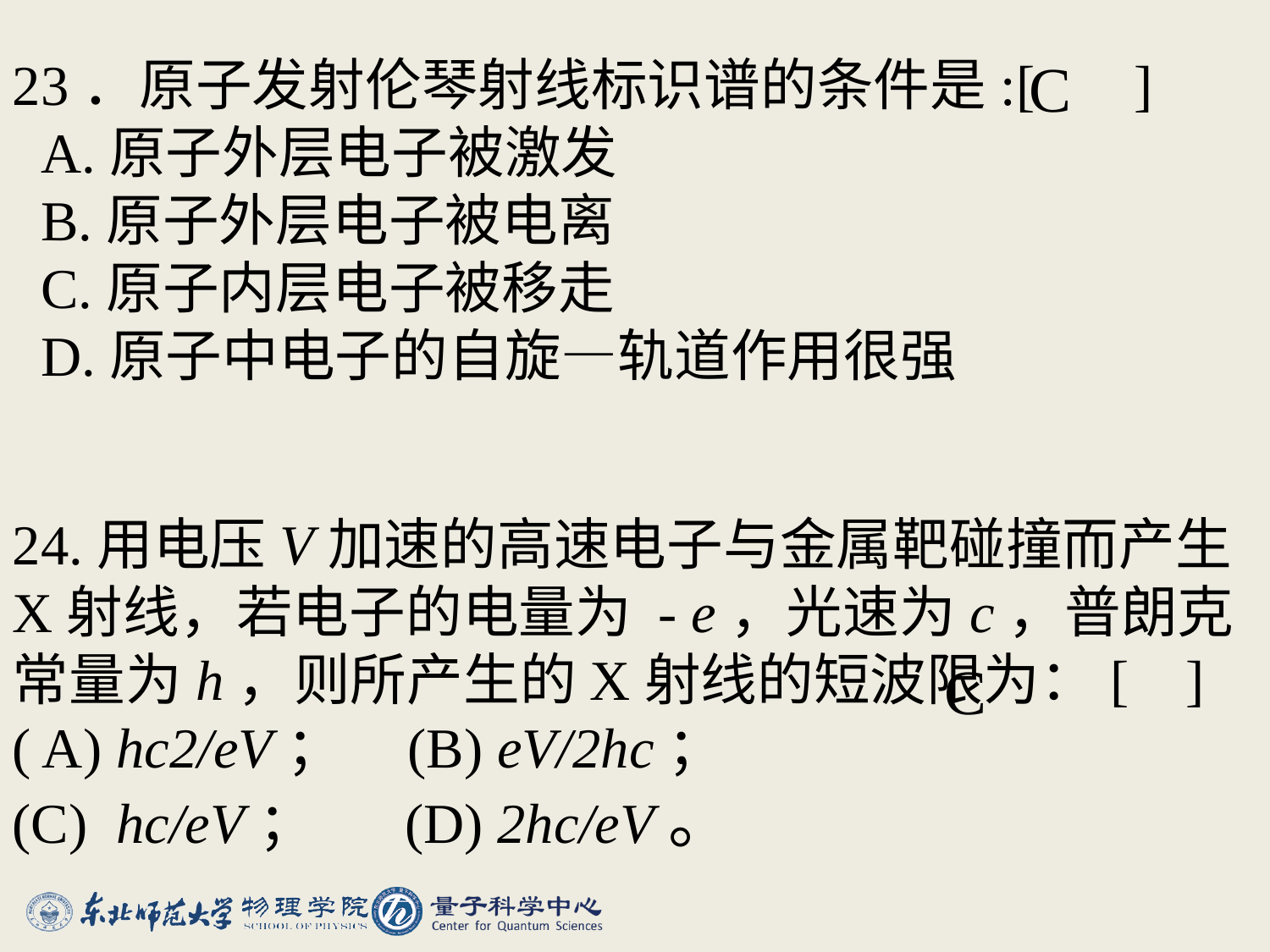

#
23．原子发射伦琴射线标识谱的条件是:[       ]
  A.原子外层电子被激发
  B.原子外层电子被电离
  C.原子内层电子被移走
  D.原子中电子的自旋—轨道作用很强
C

24.用电压V加速的高速电子与金属靶碰撞而产生X射线，若电子的电量为 - e，光速为c，普朗克常量为h，则所产生的X射线的短波限为：[    ]
( A) hc2/eV；    (B) eV/2hc；
(C)  hc/eV；      (D) 2hc/eV。
C